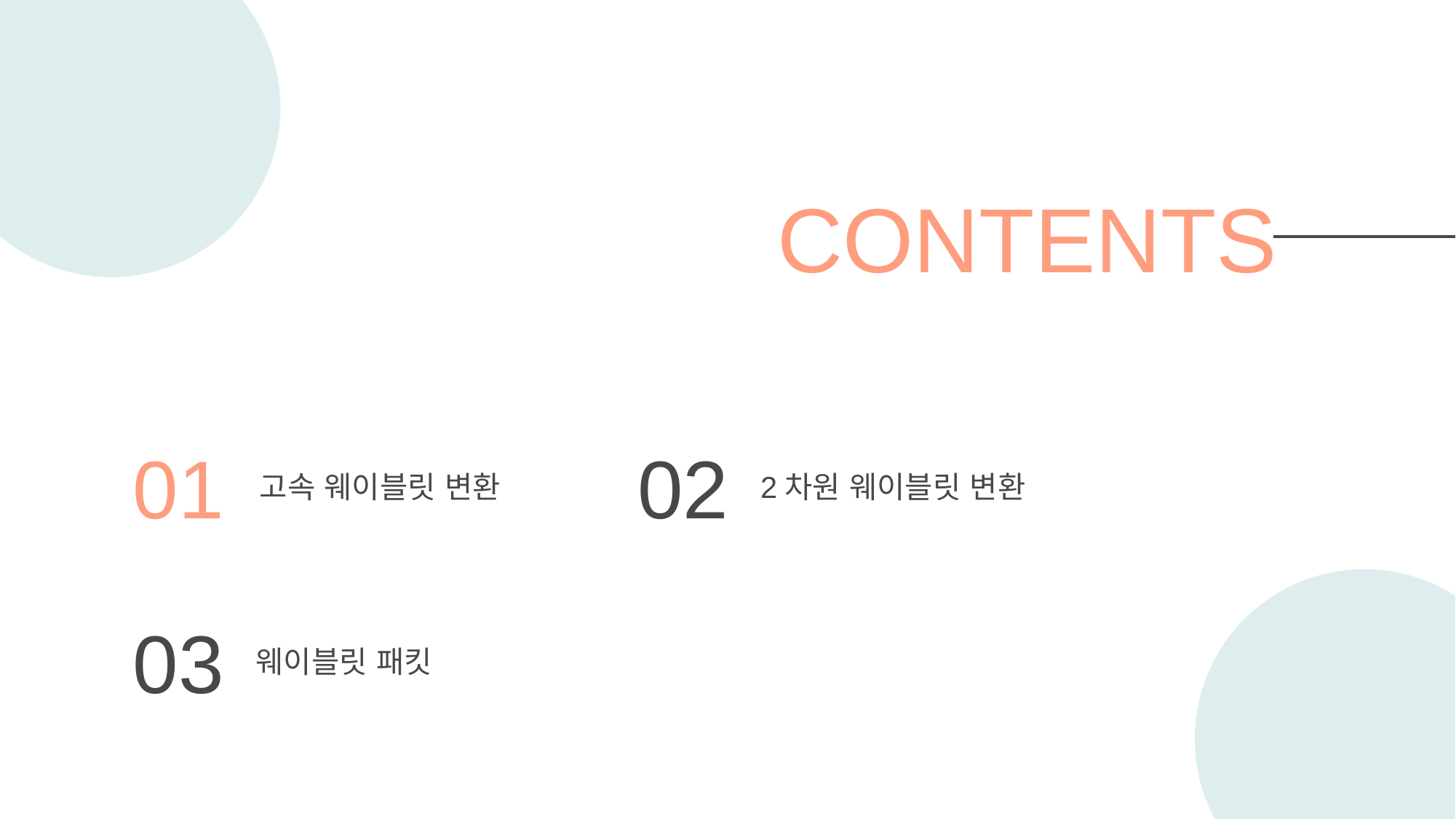

CONTENTS
01
고속 웨이블릿 변환
02
2차원 웨이블릿 변환
03
웨이블릿 패킷